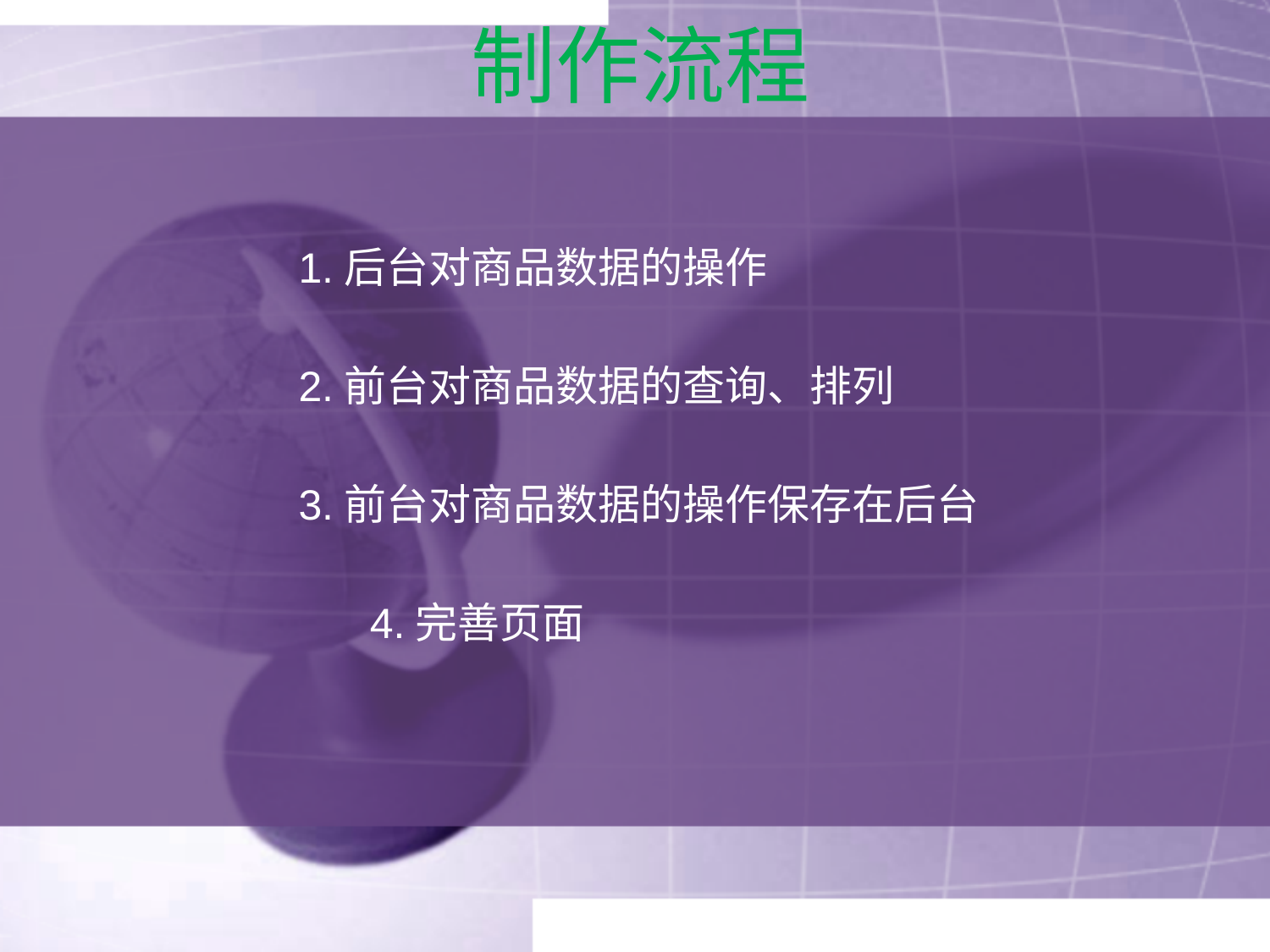

# 制作流程

		1.后台对商品数据的操作

		2.前台对商品数据的查询、排列

		3.前台对商品数据的操作保存在后台

			4.完善页面